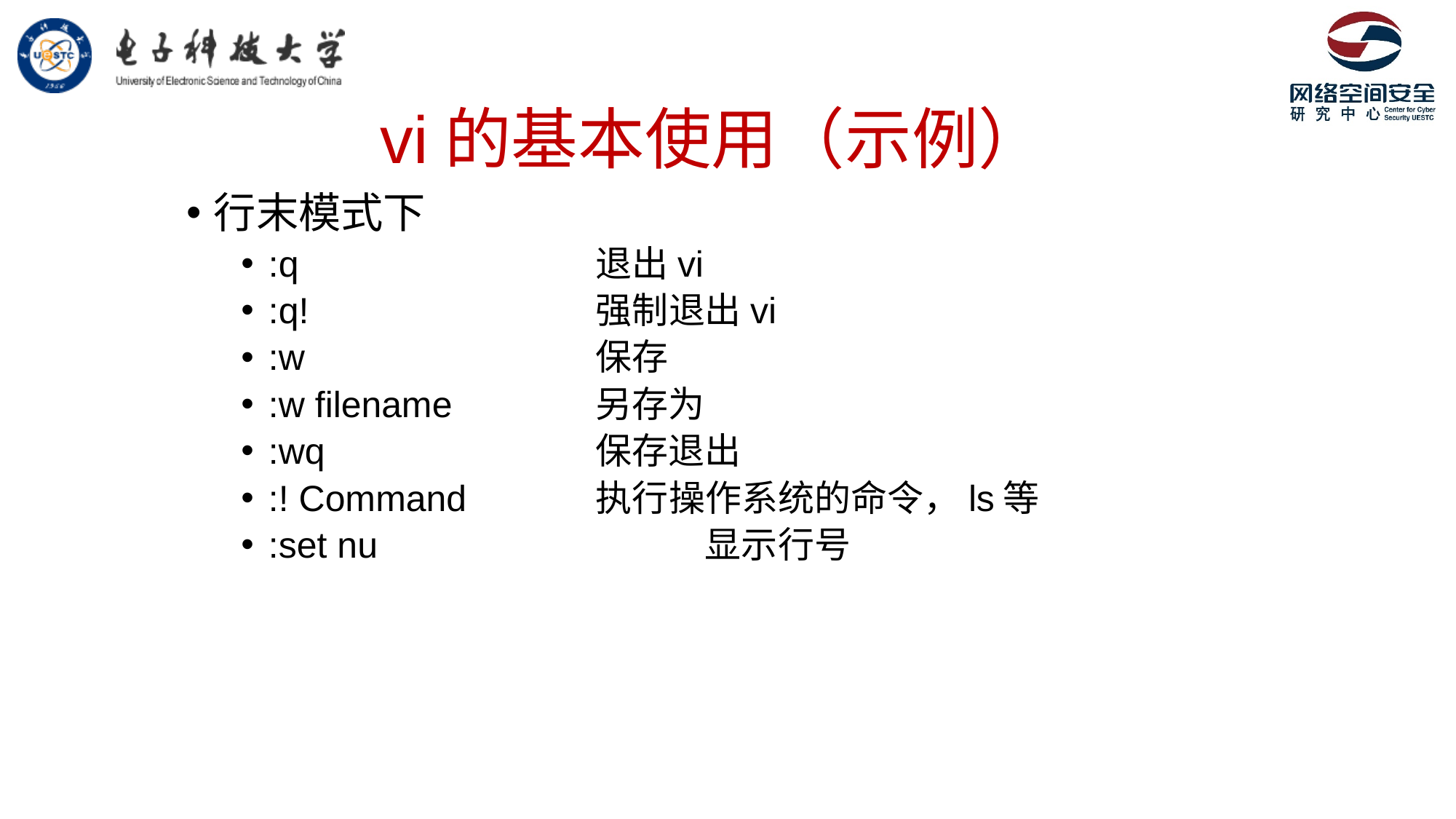

# vi的基本使用（示例）
行末模式下
:q			退出vi
:q!			强制退出vi
:w			保存
:w filename		另存为
:wq			保存退出
:! Command		执行操作系统的命令，ls等
:set nu			显示行号